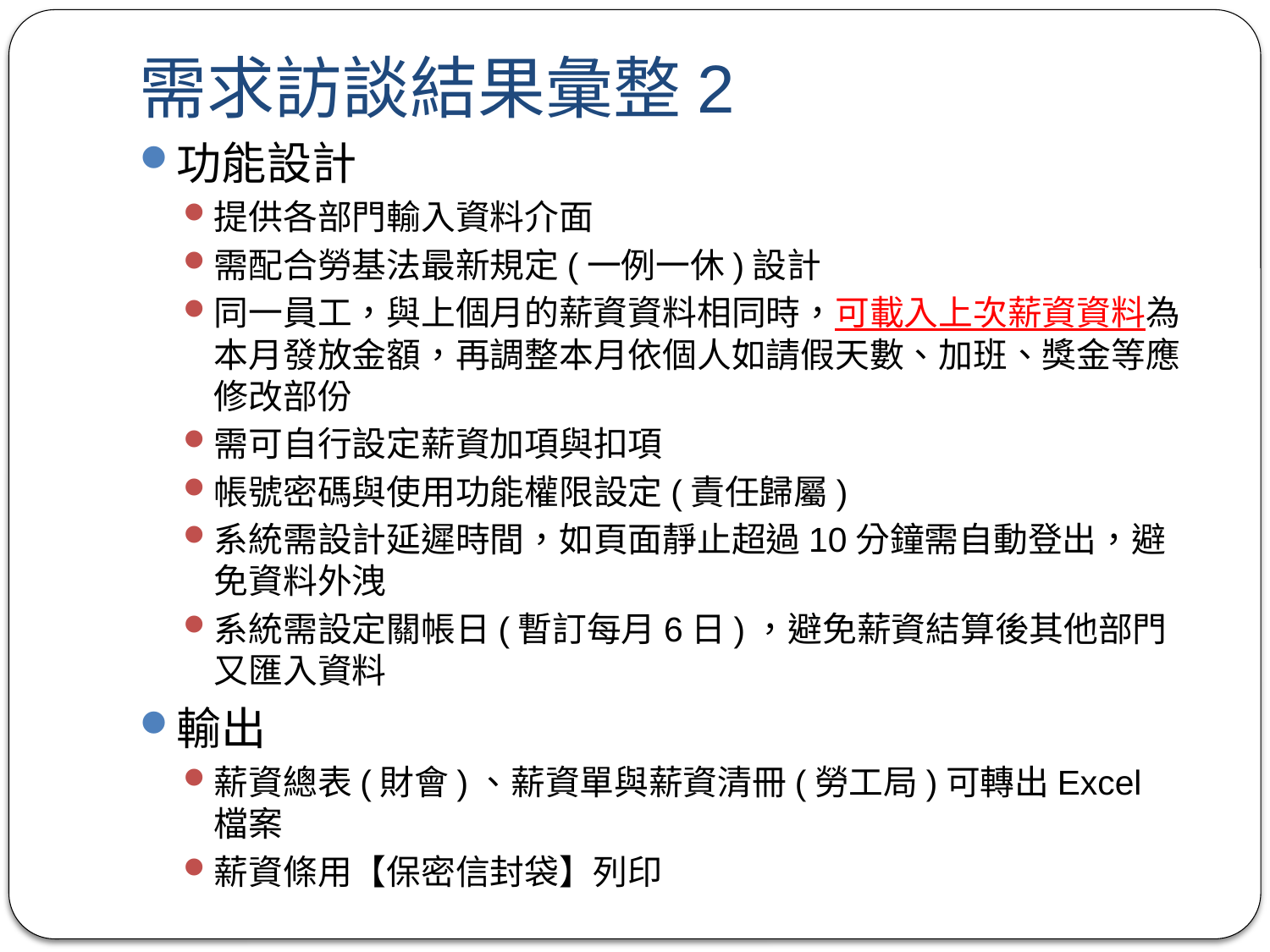

# 需求訪談結果彙整2
功能設計
提供各部門輸入資料介面
需配合勞基法最新規定(一例一休)設計
同一員工，與上個月的薪資資料相同時，可載入上次薪資資料為本月發放金額，再調整本月依個人如請假天數、加班、獎金等應修改部份
需可自行設定薪資加項與扣項
帳號密碼與使用功能權限設定(責任歸屬)
系統需設計延遲時間，如頁面靜止超過10分鐘需自動登出，避免資料外洩
系統需設定關帳日(暫訂每月6日)，避免薪資結算後其他部門又匯入資料
輸出
薪資總表(財會)、薪資單與薪資清冊(勞工局)可轉出Excel 檔案
薪資條用【保密信封袋】列印